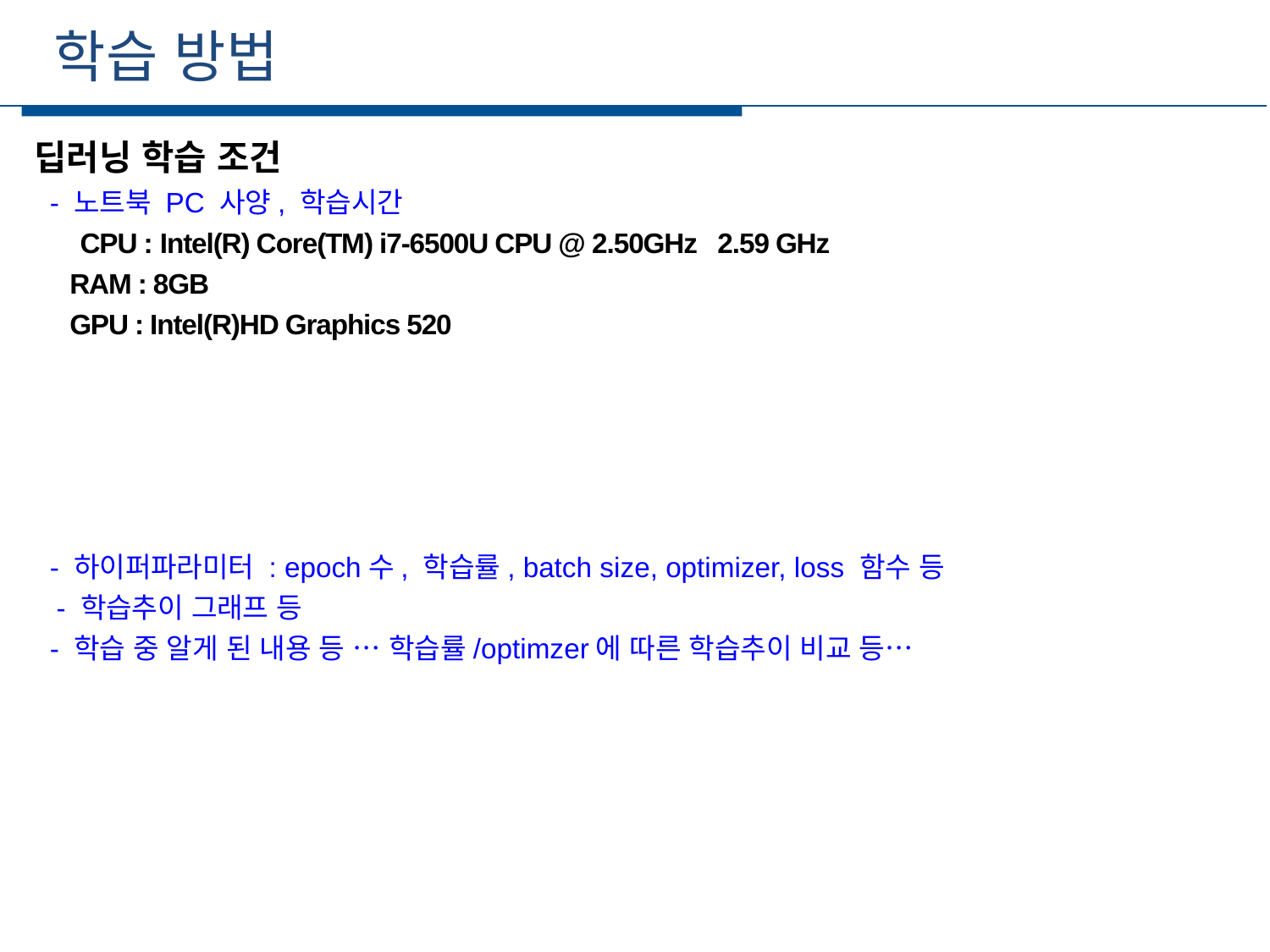

학습 방법
세부일정

딥러닝 학습 조건
  - 노트북 PC 사양, 학습시간
     CPU : Intel(R) Core(TM) i7-6500U CPU @ 2.50GHz   2.59 GHz
     RAM : 8GB
     GPU : Intel(R)HD Graphics 520

  - 하이퍼파라미터 : epoch수, 학습률, batch size, optimizer, loss 함수 등
  - 학습추이 그래프 등
  - 학습 중 알게 된 내용 등 … 학습률/optimzer에 따른 학습추이 비교 등…